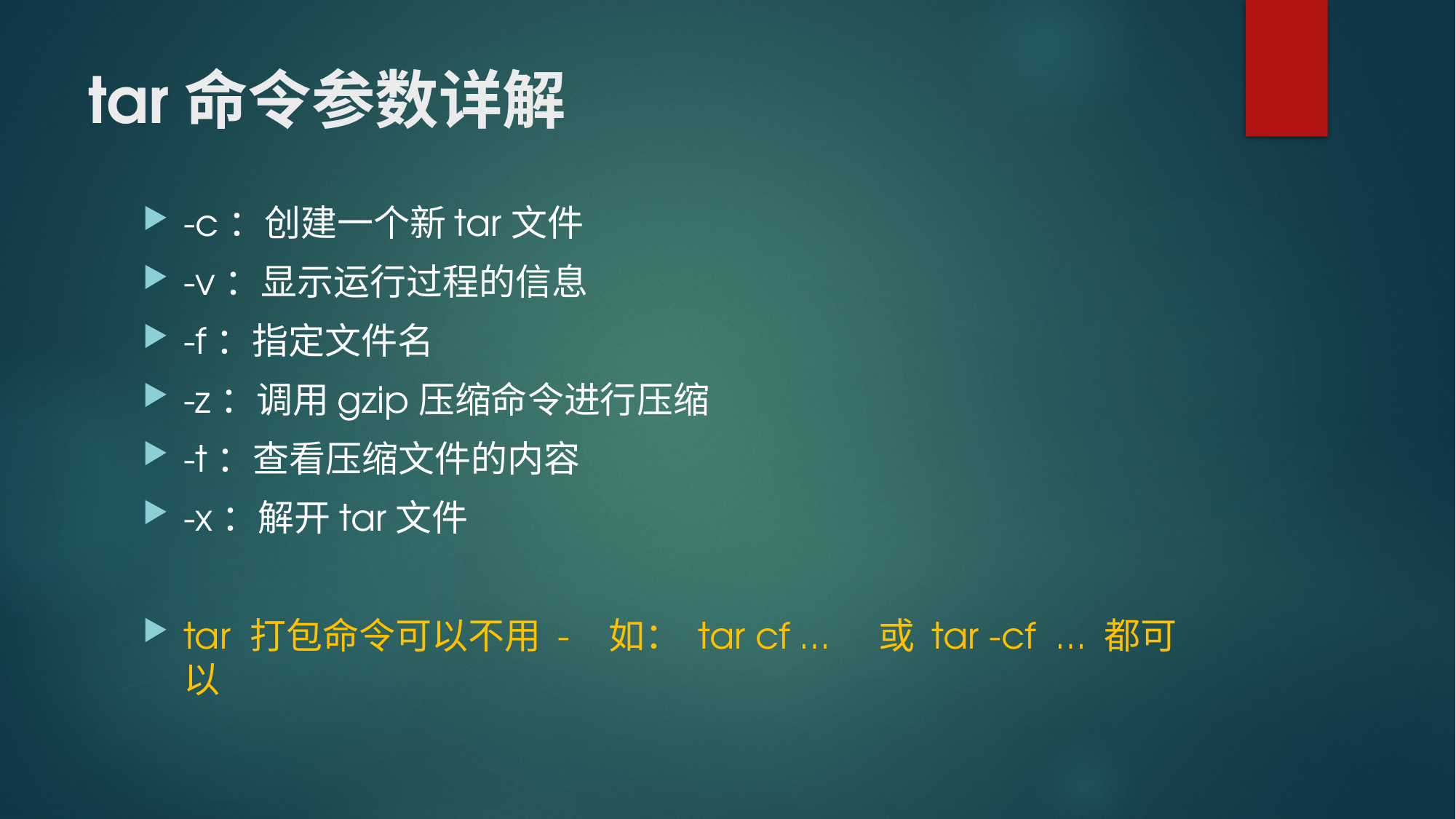

# tar命令参数详解
-c：创建一个新tar文件
-v：显示运行过程的信息
-f：指定文件名
-z：调用gzip压缩命令进行压缩
-t：查看压缩文件的内容
-x：解开tar文件

tar 打包命令可以不用 -   如： tar cf …    或 tar -cf  … 都可以